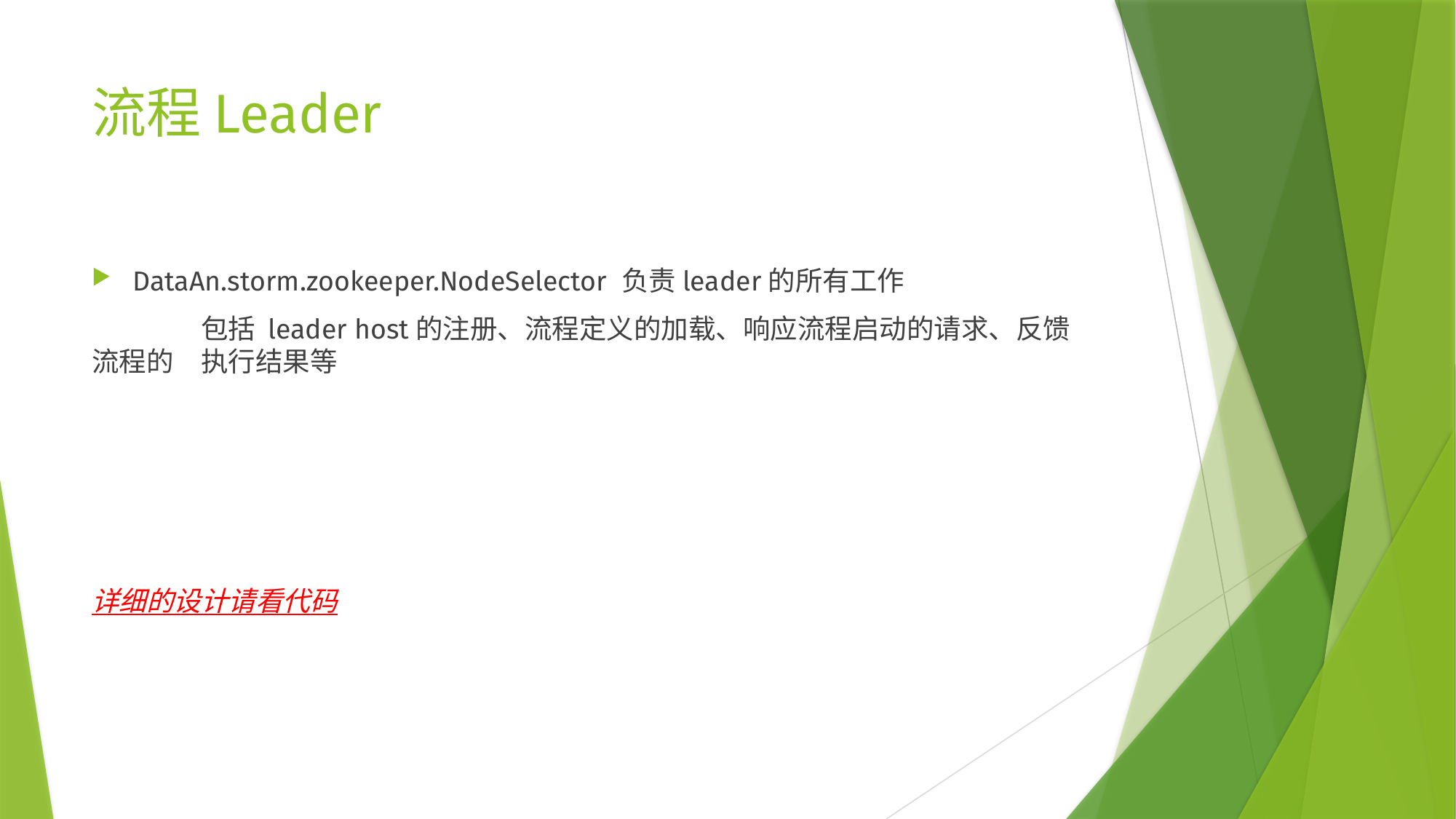

# 流程Leader
DataAn.storm.zookeeper.NodeSelector 负责leader的所有工作
	包括 leader host的注册、流程定义的加载、响应流程启动的请求、反馈流程的	执行结果等

详细的设计请看代码